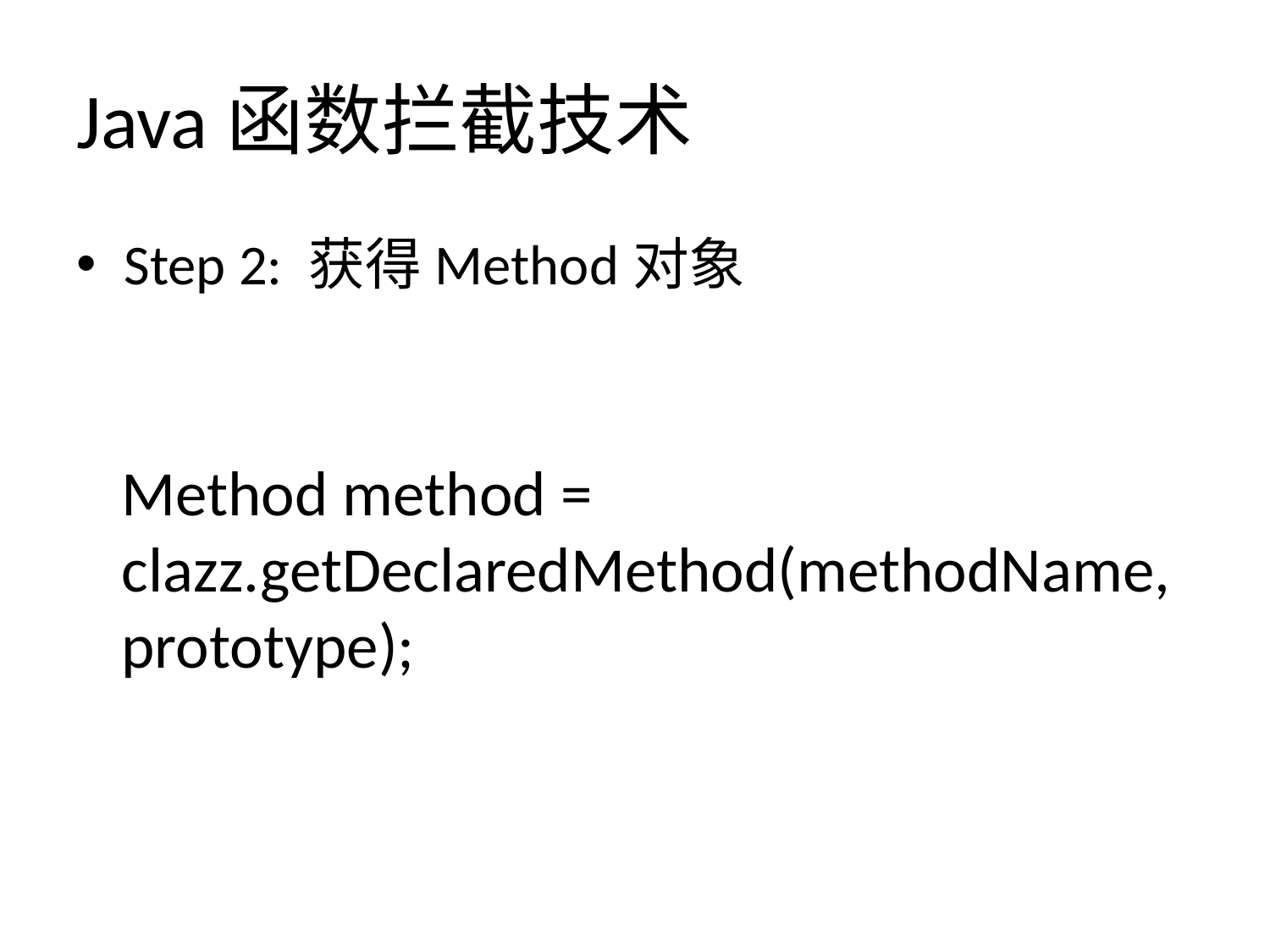

# Java函数拦截技术
Step 2: 获得Method对象
Method method = clazz.getDeclaredMethod(methodName, prototype);